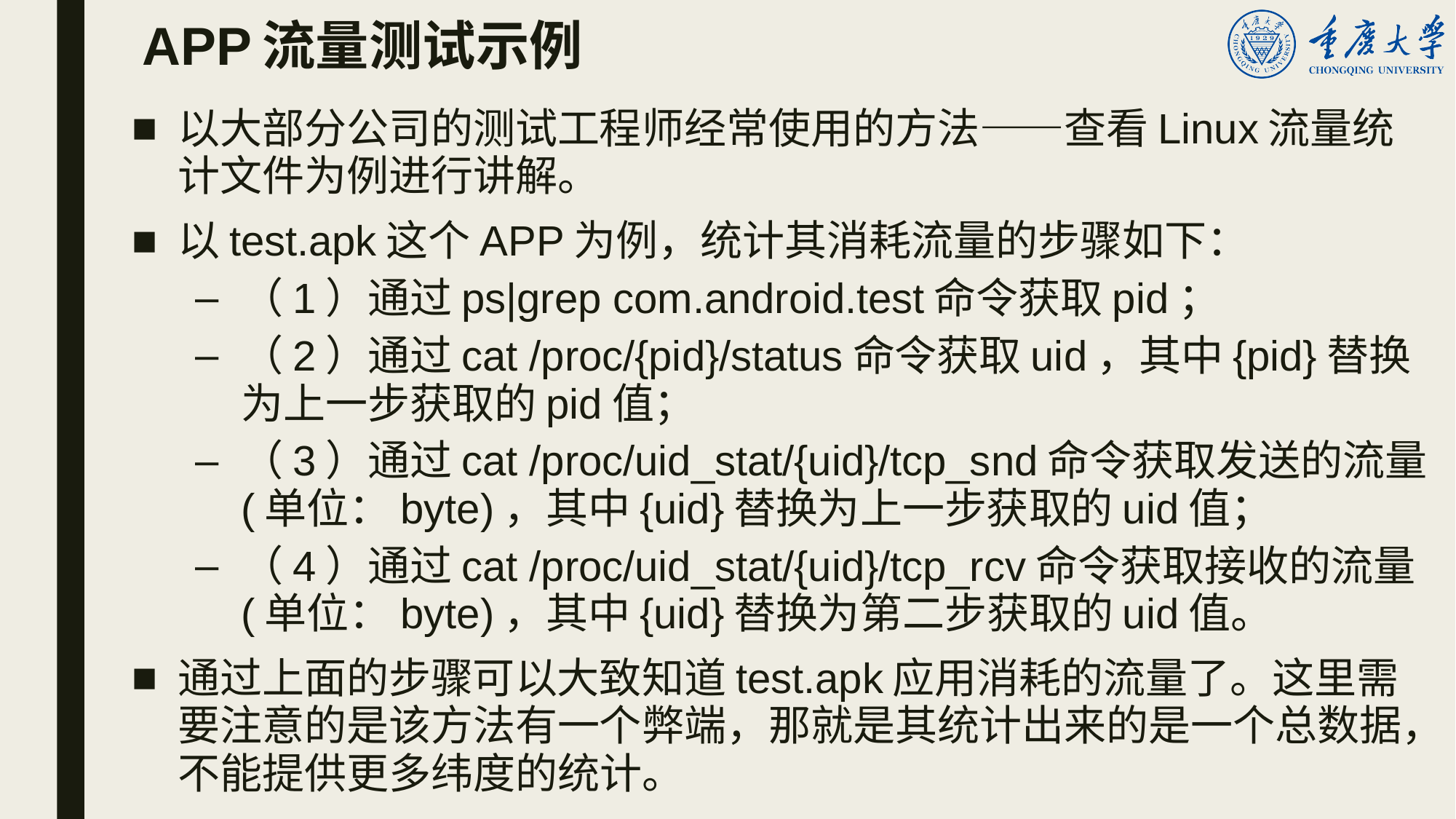

# APP流量测试示例
以大部分公司的测试工程师经常使用的方法——查看Linux流量统计文件为例进行讲解。
以test.apk这个APP为例，统计其消耗流量的步骤如下：
（1）通过ps|grep com.android.test命令获取pid；
（2）通过cat /proc/{pid}/status命令获取uid，其中{pid}替换为上一步获取的pid值；
（3）通过cat /proc/uid_stat/{uid}/tcp_snd命令获取发送的流量(单位：byte)，其中{uid}替换为上一步获取的uid值；
（4）通过cat /proc/uid_stat/{uid}/tcp_rcv命令获取接收的流量(单位：byte)，其中{uid}替换为第二步获取的uid值。
通过上面的步骤可以大致知道test.apk应用消耗的流量了。这里需要注意的是该方法有一个弊端，那就是其统计出来的是一个总数据，不能提供更多纬度的统计。